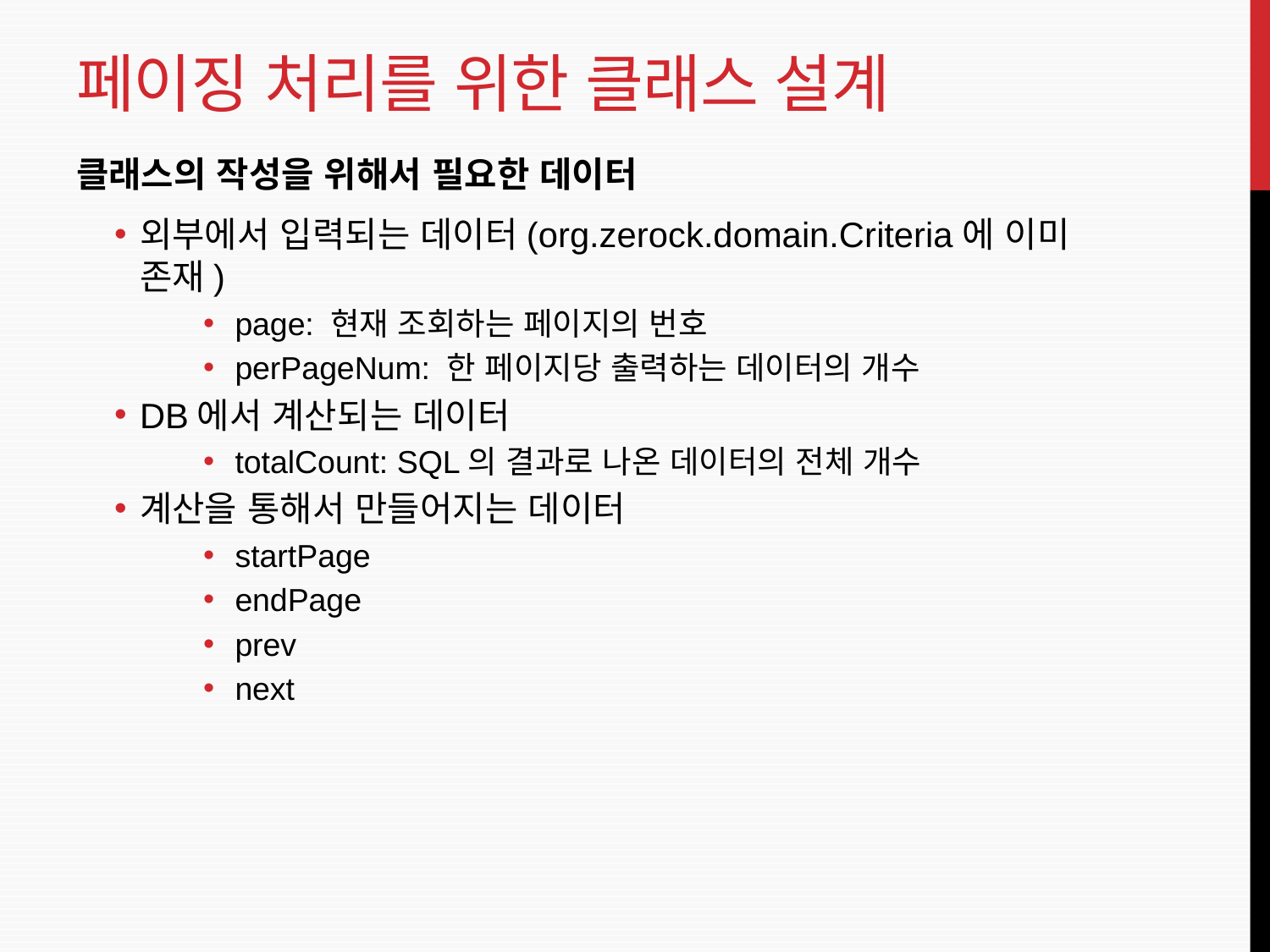

# 페이징 처리를 위한 클래스 설계
클래스의 작성을 위해서 필요한 데이터
외부에서 입력되는 데이터(org.zerock.domain.Criteria에 이미 존재)
page: 현재 조회하는 페이지의 번호
perPageNum: 한 페이지당 출력하는 데이터의 개수
DB에서 계산되는 데이터
totalCount: SQL의 결과로 나온 데이터의 전체 개수
계산을 통해서 만들어지는 데이터
startPage
endPage
prev
next